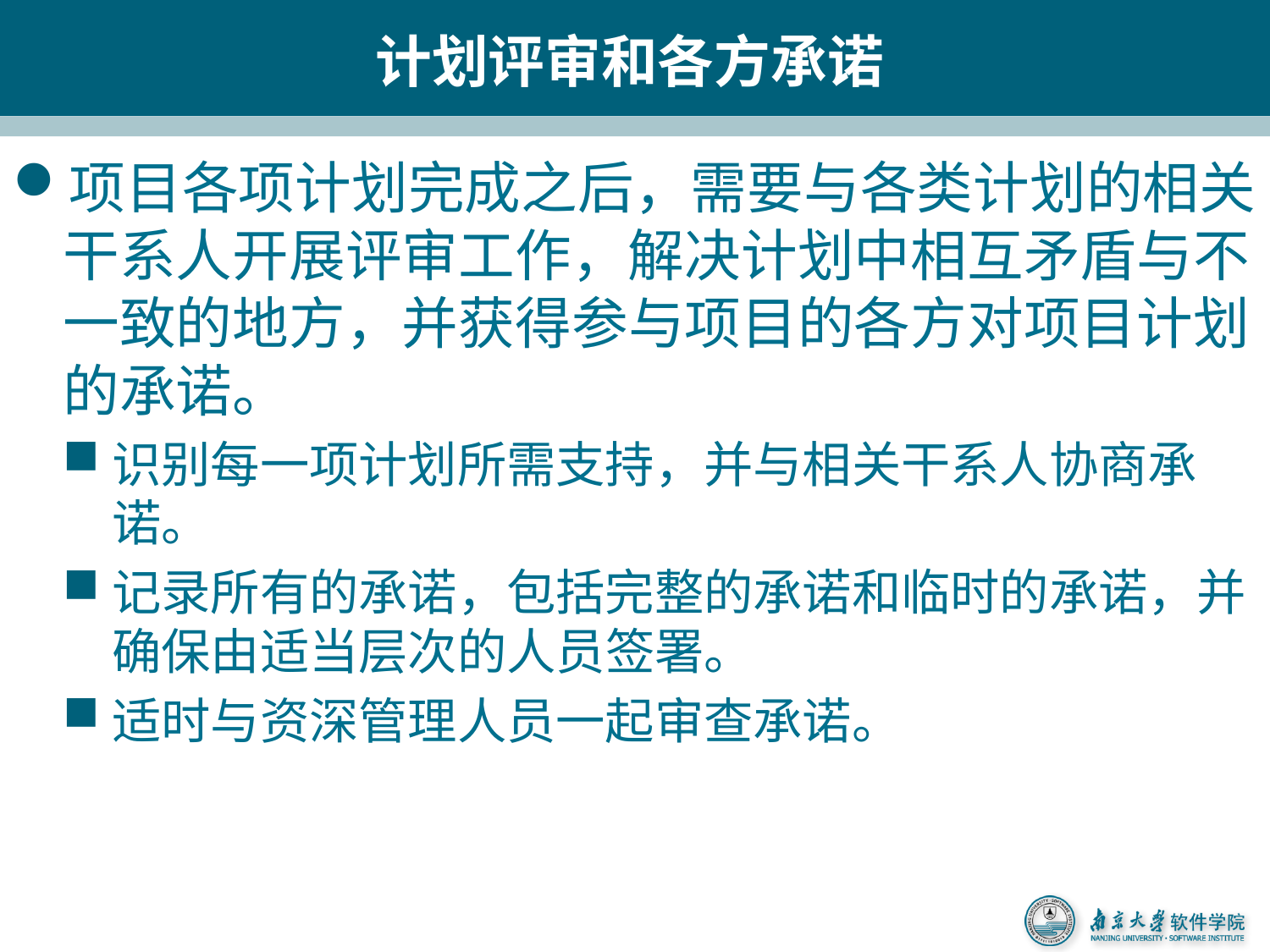

# 计划评审和各方承诺
项目各项计划完成之后，需要与各类计划的相关干系人开展评审工作，解决计划中相互矛盾与不一致的地方，并获得参与项目的各方对项目计划的承诺。
识别每一项计划所需支持，并与相关干系人协商承诺。
记录所有的承诺，包括完整的承诺和临时的承诺，并确保由适当层次的人员签署。
适时与资深管理人员一起审查承诺。